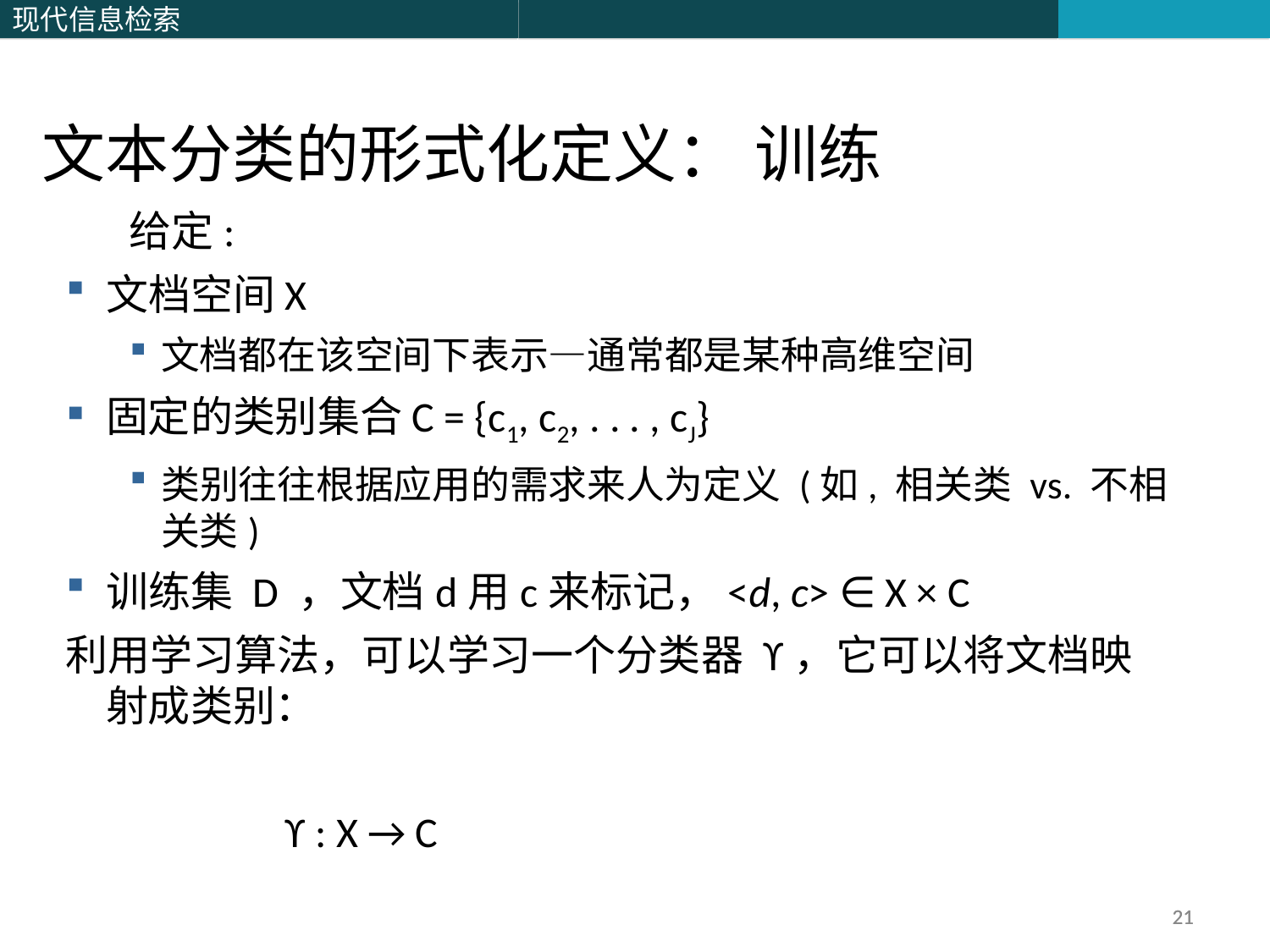

文本分类的形式化定义： 训练
	给定:
文档空间X
文档都在该空间下表示—通常都是某种高维空间
固定的类别集合C = {c1, c2, . . . , cJ}
类别往往根据应用的需求来人为定义 (如, 相关类 vs. 不相关类)
训练集 D ，文档d用c来标记，<d, c> ∈ X × C
利用学习算法，可以学习一个分类器 ϒ，它可以将文档映射成类别：

                       ϒ : X → C

21
21